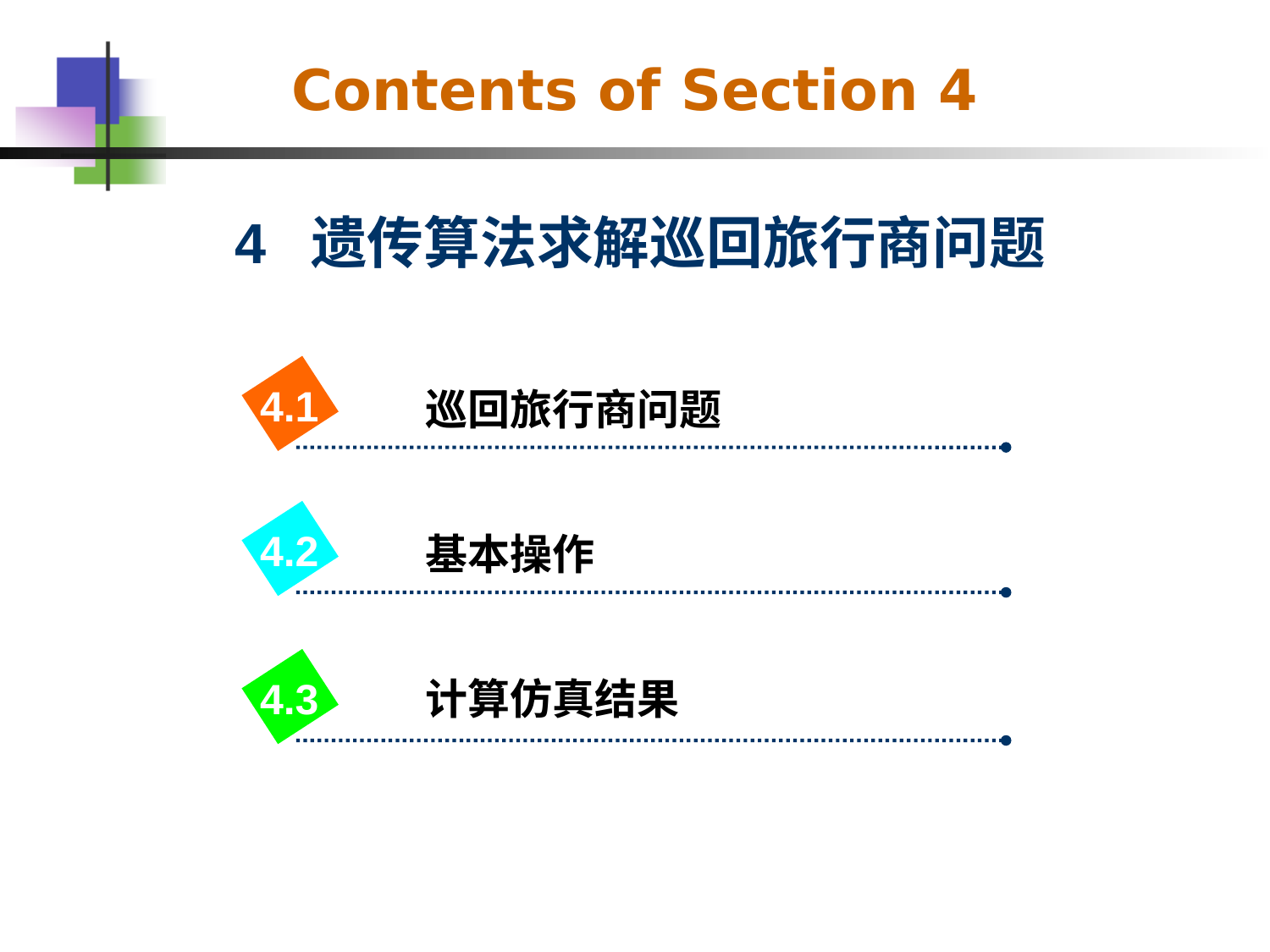

# Contents of Section 4
4  遗传算法求解巡回旅行商问题

4.1
巡回旅行商问题

4.2
基本操作

4.3
计算仿真结果